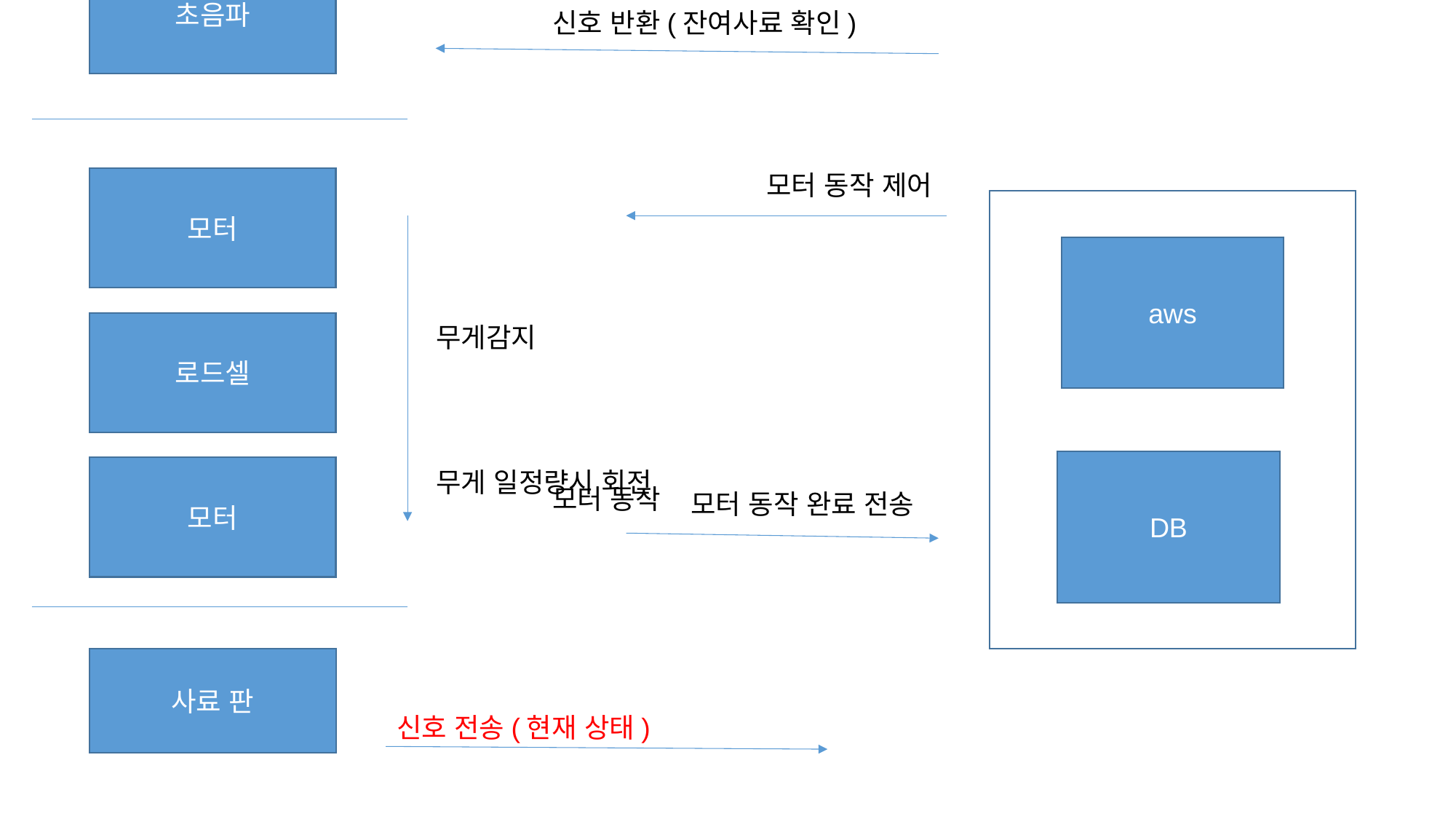

급식기
신호 전송(잔여사료 확인)
초음파
신호 반환(잔여사료 확인)
모터 동작 제어
모터

aws
로드셀
무게감지
DB
모터
무게 일정량시 회전
모터 동작
모터 동작 완료 전송
사료 판
신호 전송(현재 상태)